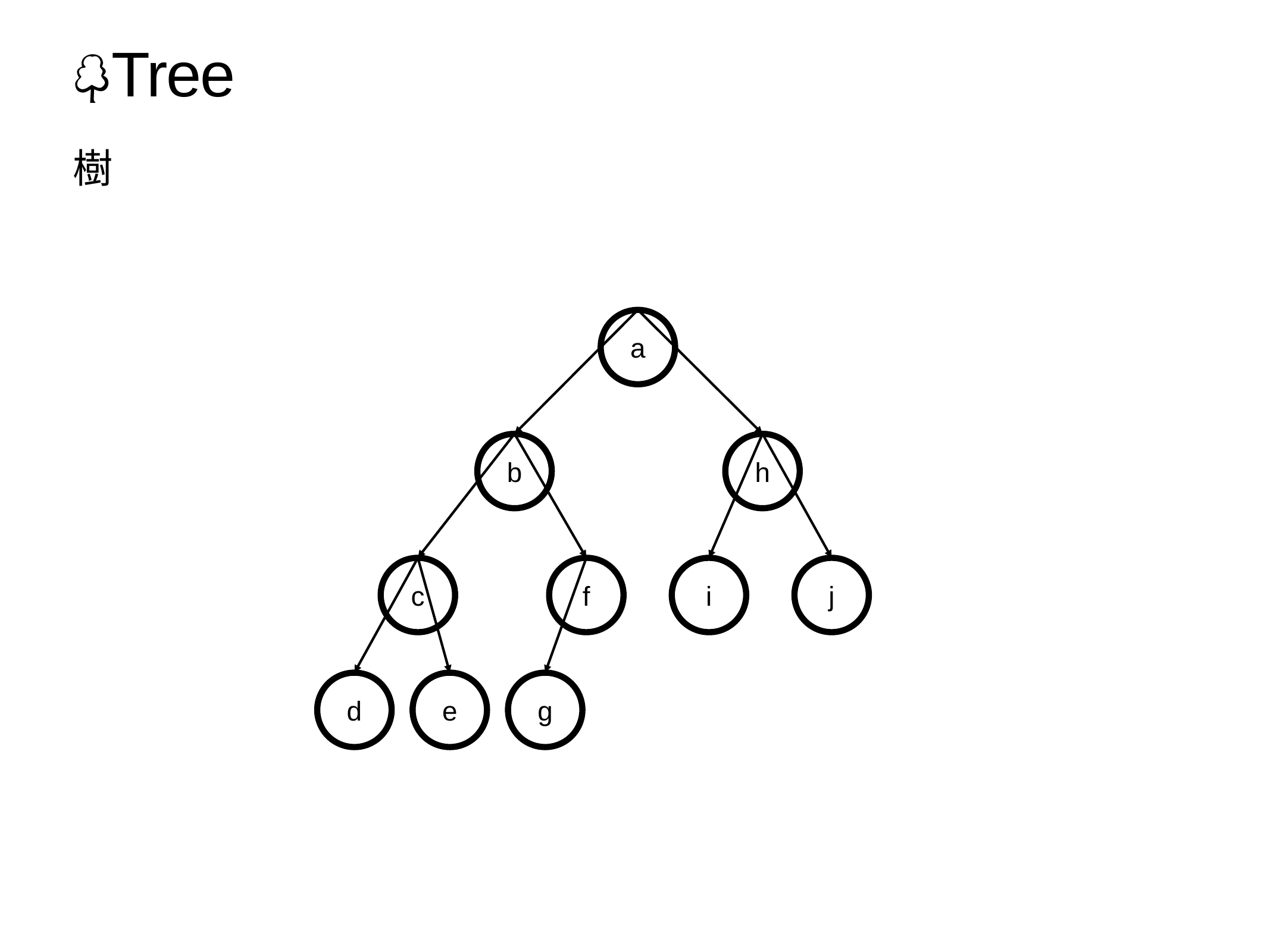

# 🌳Tree
樹
a
b
h
c
f
i
j
d
e
g